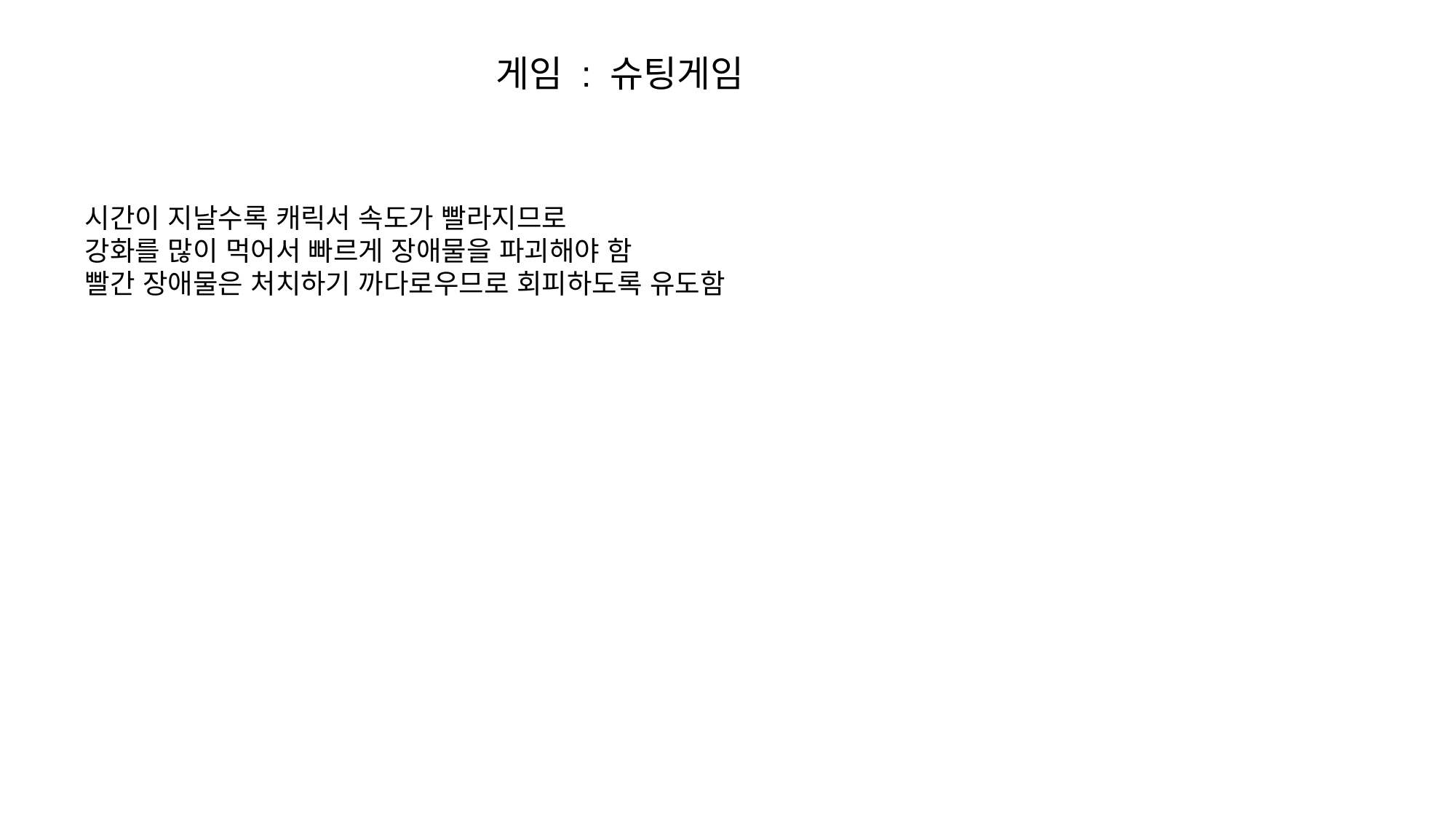

게임 : 슈팅게임
시간이 지날수록 캐릭서 속도가 빨라지므로
강화를 많이 먹어서 빠르게 장애물을 파괴해야 함
빨간 장애물은 처치하기 까다로우므로 회피하도록 유도함